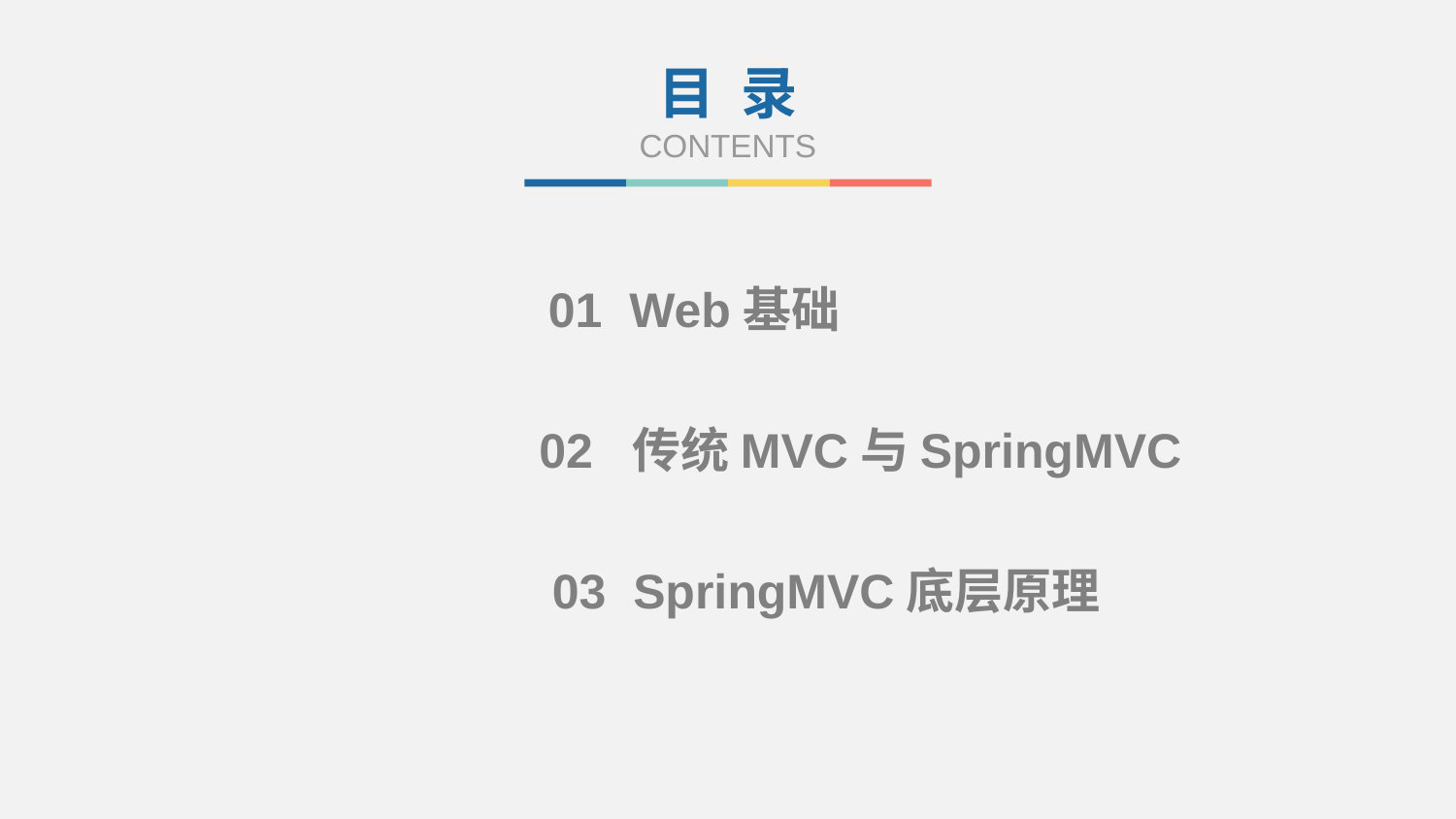

目  录
CONTENTS

01  Web基础
02  传统MVC与SpringMVC
03  SpringMVC底层原理